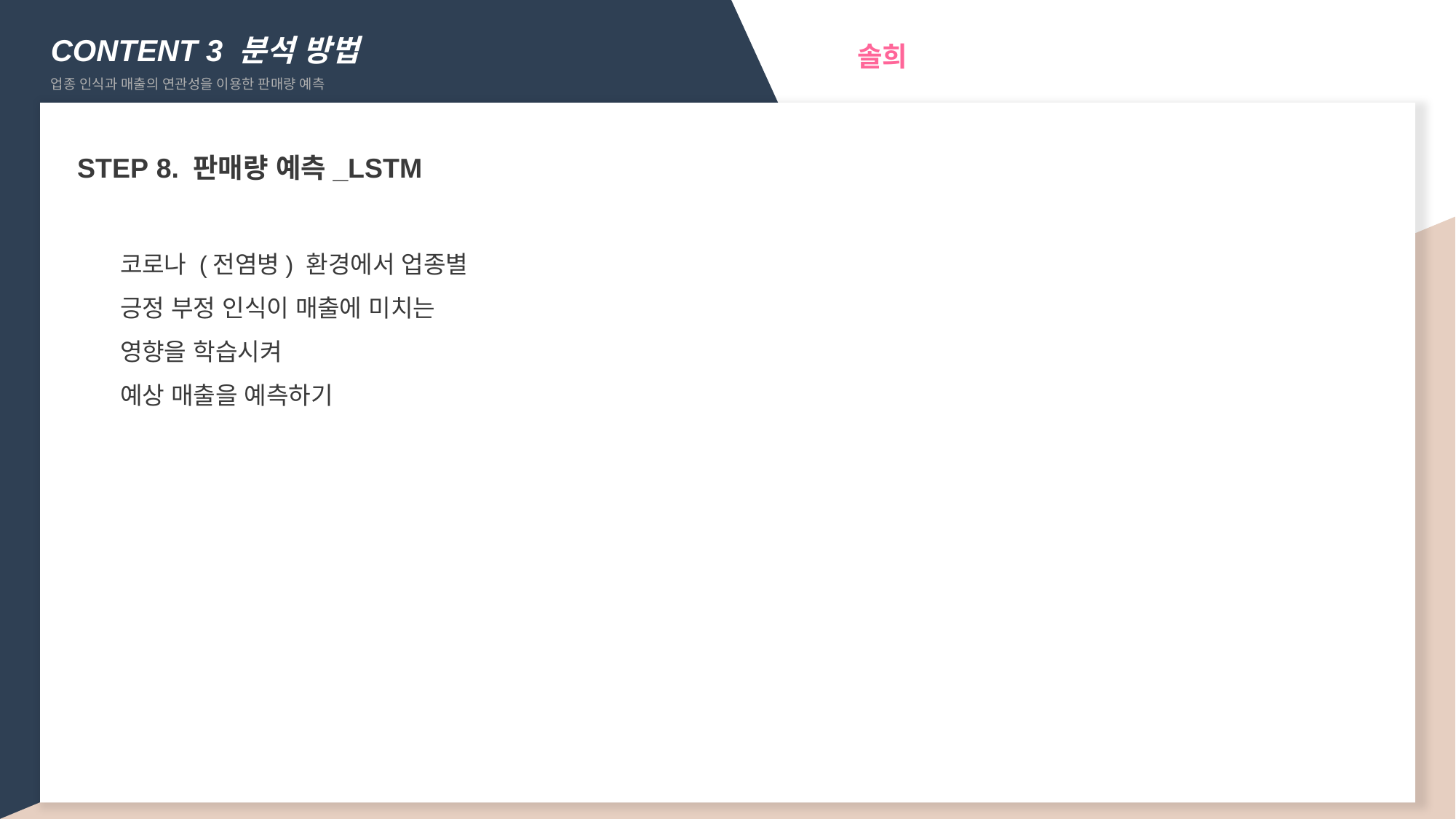

CONTENT 3 분석 방법
업종 인식과 매출의 연관성을 이용한 판매량 예측
솔희
STEP 8. 판매량 예측_LSTM
코로나 (전염병) 환경에서 업종별 긍정 부정 인식이 매출에 미치는 영향을 학습시켜
예상 매출을 예측하기